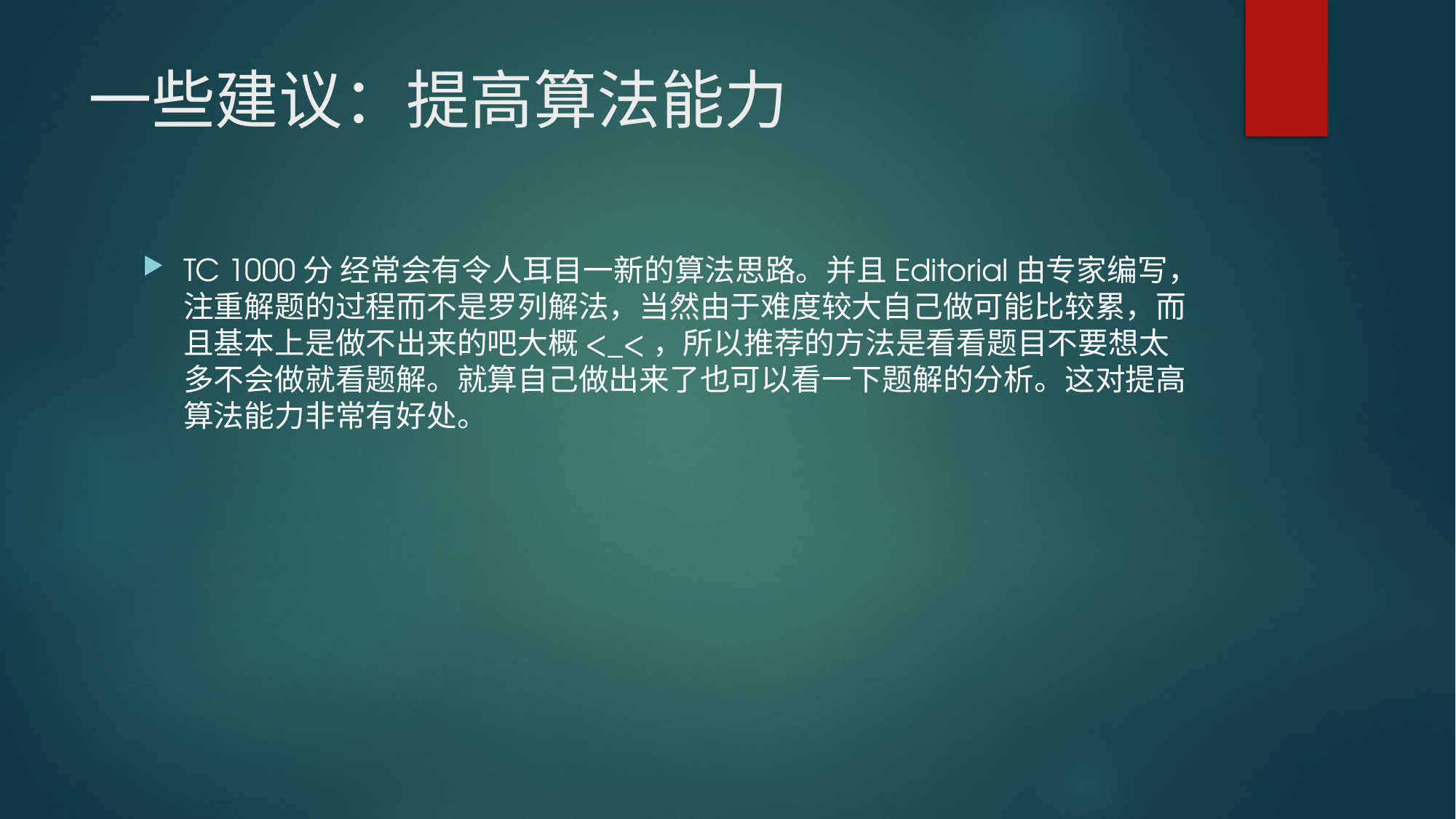

# 一些建议：提高算法能力
TC 1000分 经常会有令人耳目一新的算法思路。并且Editorial由专家编写，注重解题的过程而不是罗列解法，当然由于难度较大自己做可能比较累，而且基本上是做不出来的吧大概<_<，所以推荐的方法是看看题目不要想太多不会做就看题解。就算自己做出来了也可以看一下题解的分析。这对提高算法能力非常有好处。